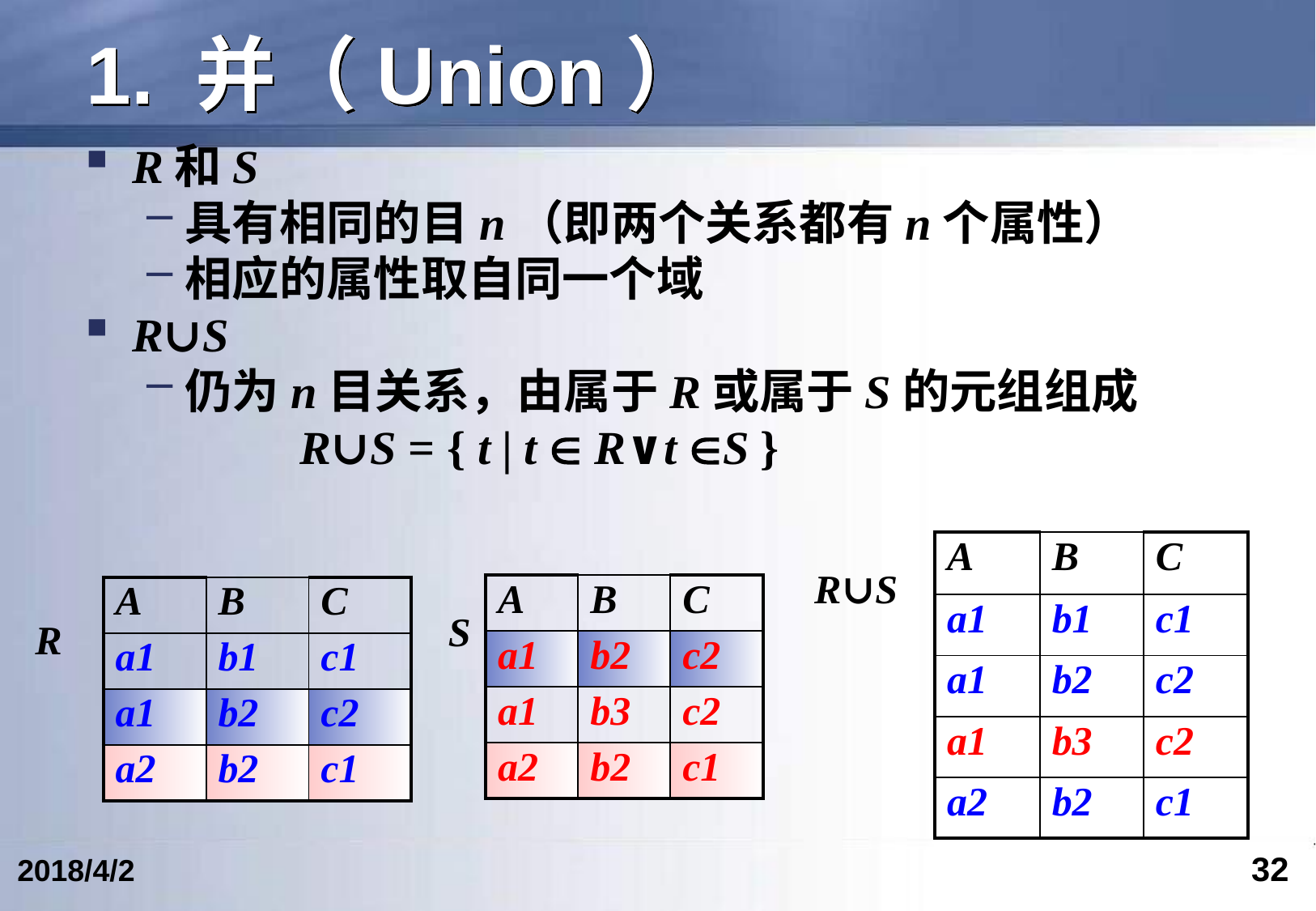

# 1. 并（Union）
R和S
具有相同的目n（即两个关系都有n个属性）
相应的属性取自同一个域
R∪S
仍为n目关系，由属于R或属于S的元组组成
             R∪S = { t | t ∈ R∨t ∈S }
R∪S
| A | B | C |
| --- | --- | --- |
| a1 | b1 | c1 |
| a1 | b2 | c2 |
| a1 | b3 | c2 |
| a2 | b2 | c1 |
S
| A | B | C |
| --- | --- | --- |
| a1 | b2 | c2 |
| a1 | b3 | c2 |
| a2 | b2 | c1 |
| A | B | C |
| --- | --- | --- |
| a1 | b1 | c1 |
| a1 | b2 | c2 |
| a2 | b2 | c1 |
R
32
2018/4/2